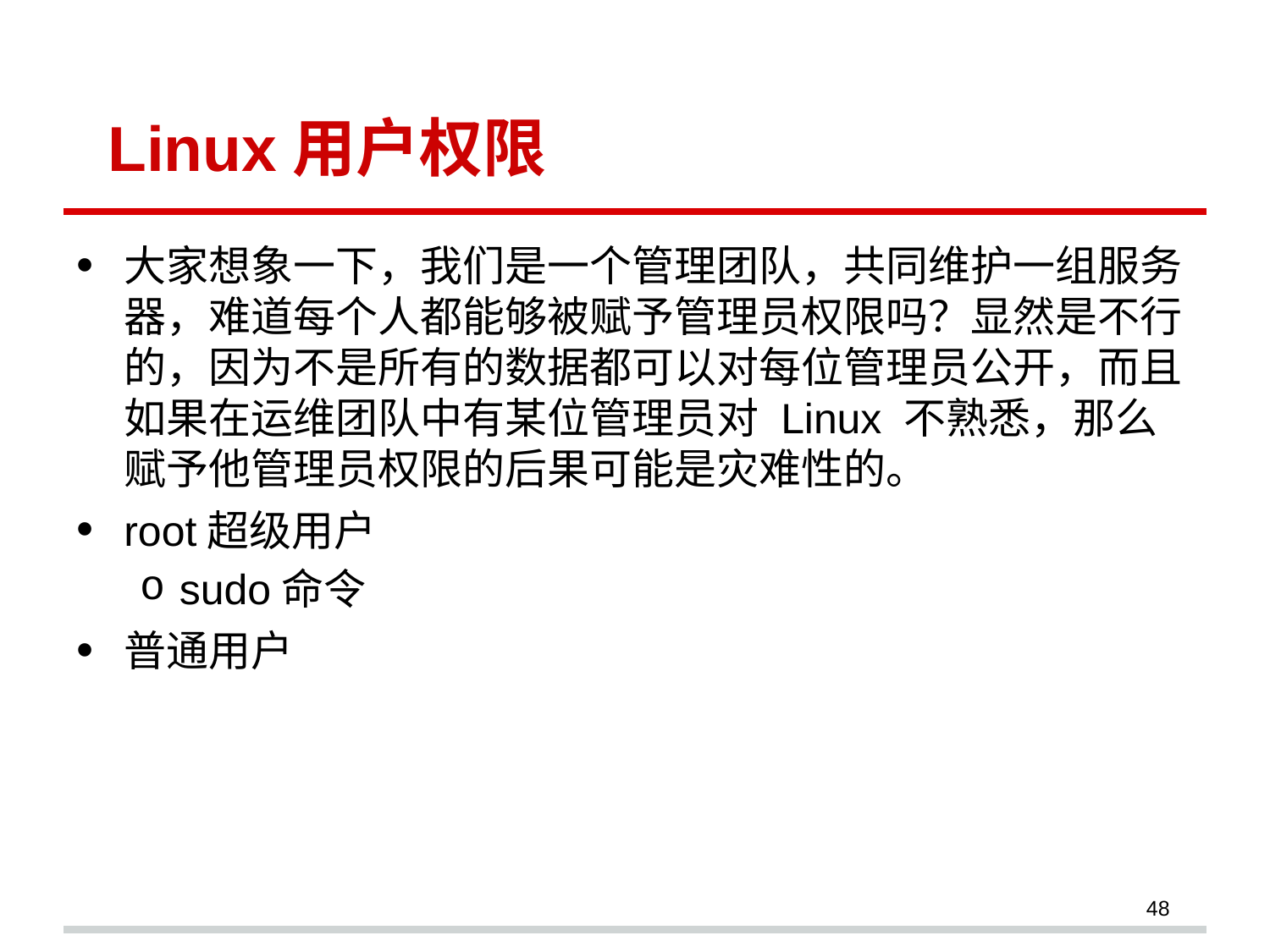

# Linux用户权限
大家想象一下，我们是一个管理团队，共同维护一组服务器，难道每个人都能够被赋予管理员权限吗？显然是不行的，因为不是所有的数据都可以对每位管理员公开，而且如果在运维团队中有某位管理员对 Linux 不熟悉，那么赋予他管理员权限的后果可能是灾难性的。
root超级用户
sudo命令
普通用户
48